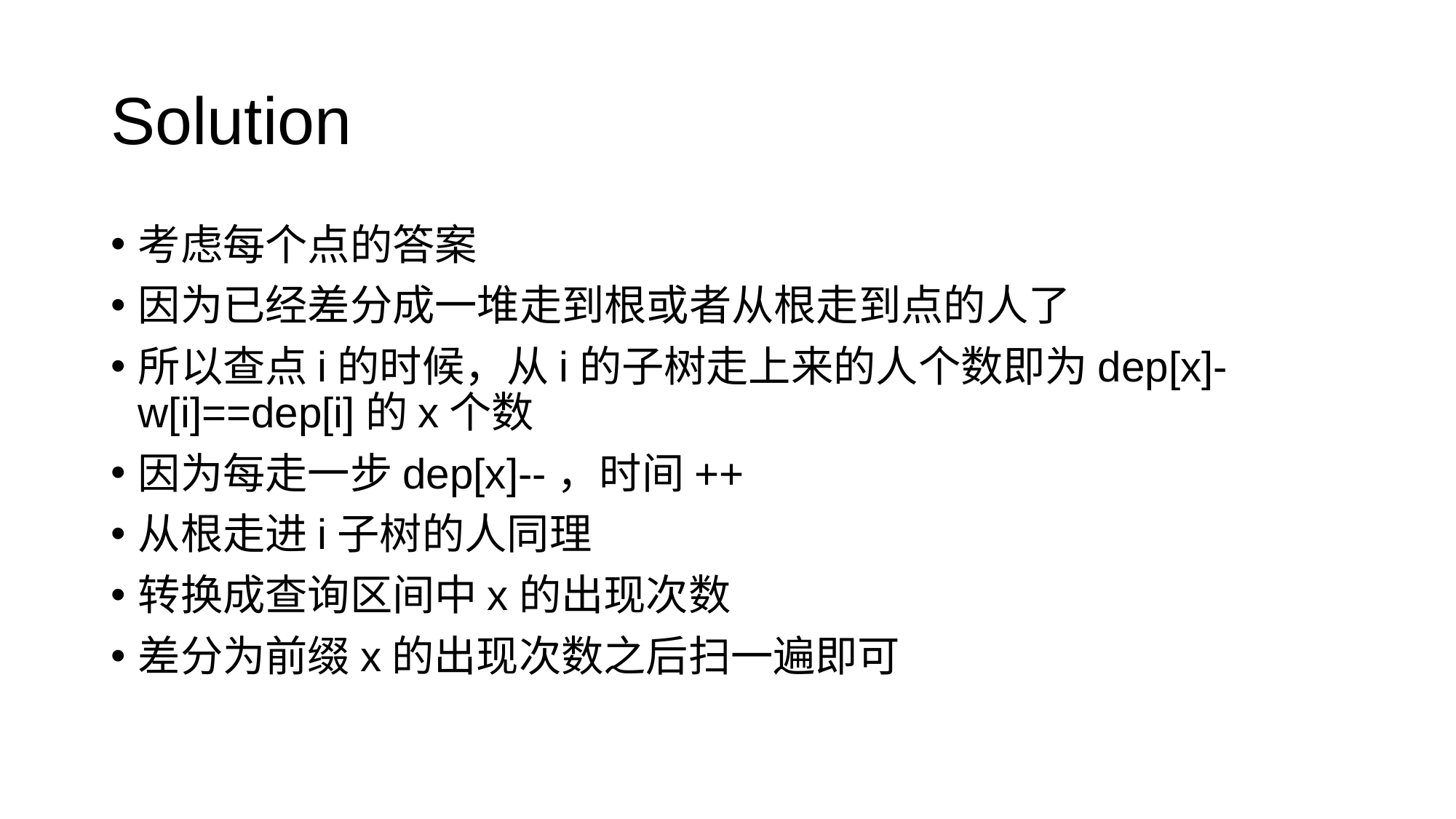

# Solution
考虑每个点的答案
因为已经差分成一堆走到根或者从根走到点的人了
所以查点i的时候，从i的子树走上来的人个数即为dep[x]-w[i]==dep[i]的x个数
因为每走一步dep[x]--，时间++
从根走进i子树的人同理
转换成查询区间中x的出现次数
差分为前缀x的出现次数之后扫一遍即可